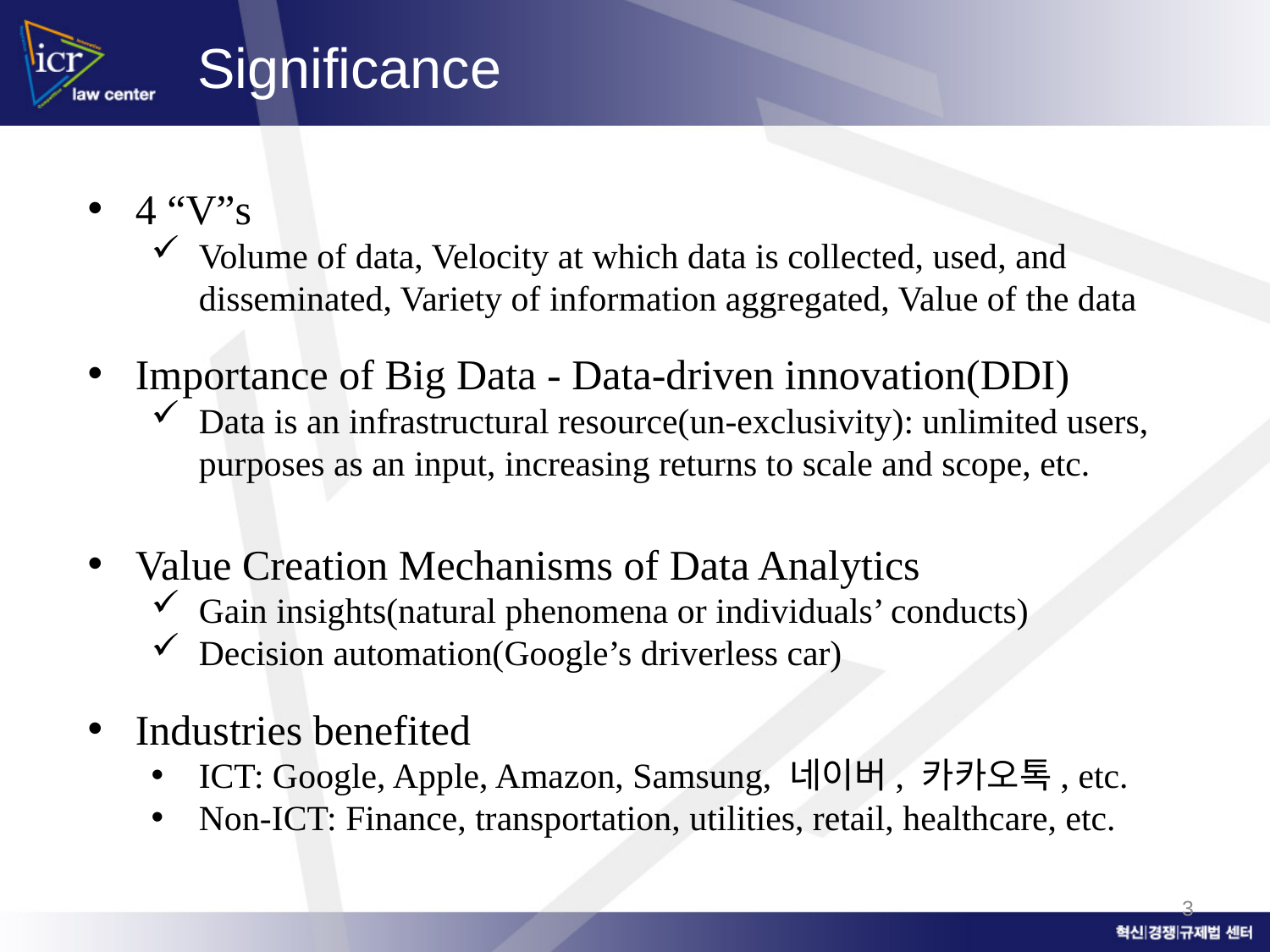

Significance
4 “V”s
Volume of data, Velocity at which data is collected, used, and disseminated, Variety of information aggregated, Value of the data

Importance of Big Data - Data-driven innovation(DDI)
Data is an infrastructural resource(un-exclusivity): unlimited users, purposes as an input, increasing returns to scale and scope, etc.

Value Creation Mechanisms of Data Analytics
Gain insights(natural phenomena or individuals’ conducts)
Decision automation(Google’s driverless car)

Industries benefited
ICT: Google, Apple, Amazon, Samsung, 네이버, 카카오톡, etc.
Non-ICT: Finance, transportation, utilities, retail, healthcare, etc.
3